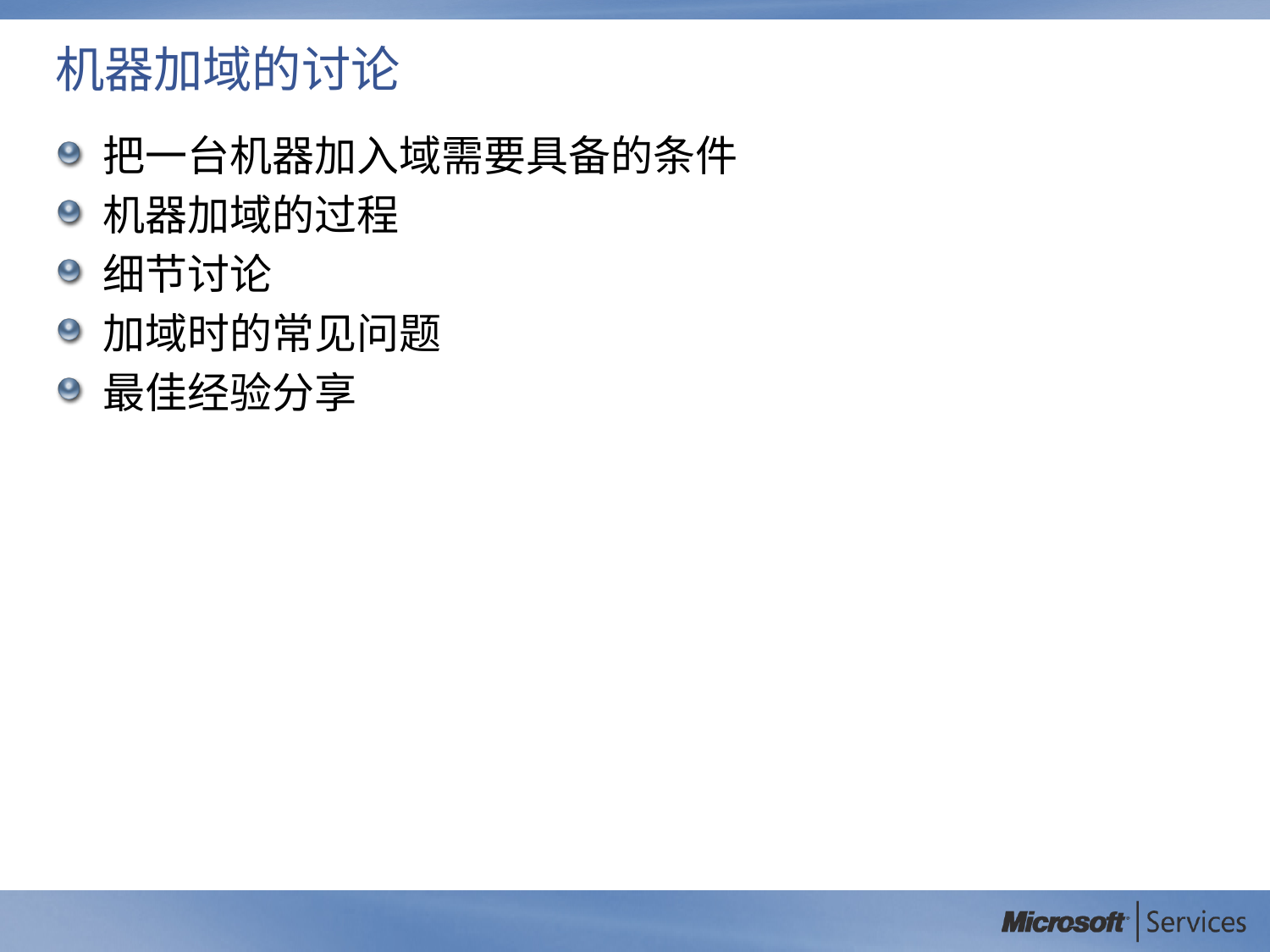

# 机器加域的讨论
把一台机器加入域需要具备的条件
机器加域的过程
细节讨论
加域时的常见问题
最佳经验分享